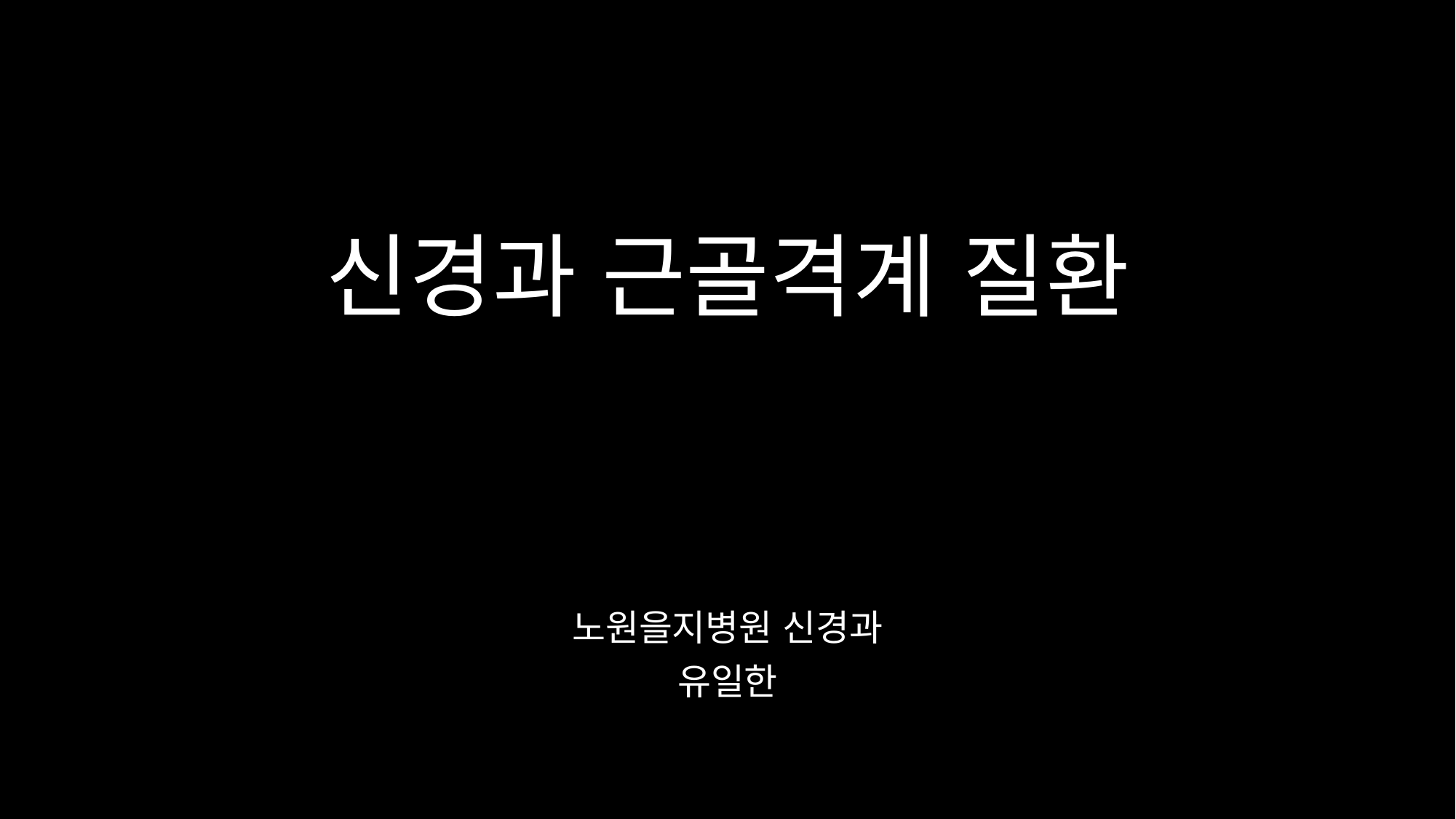

# 신경과 근골격계 질환

노원을지병원 신경과
유일한